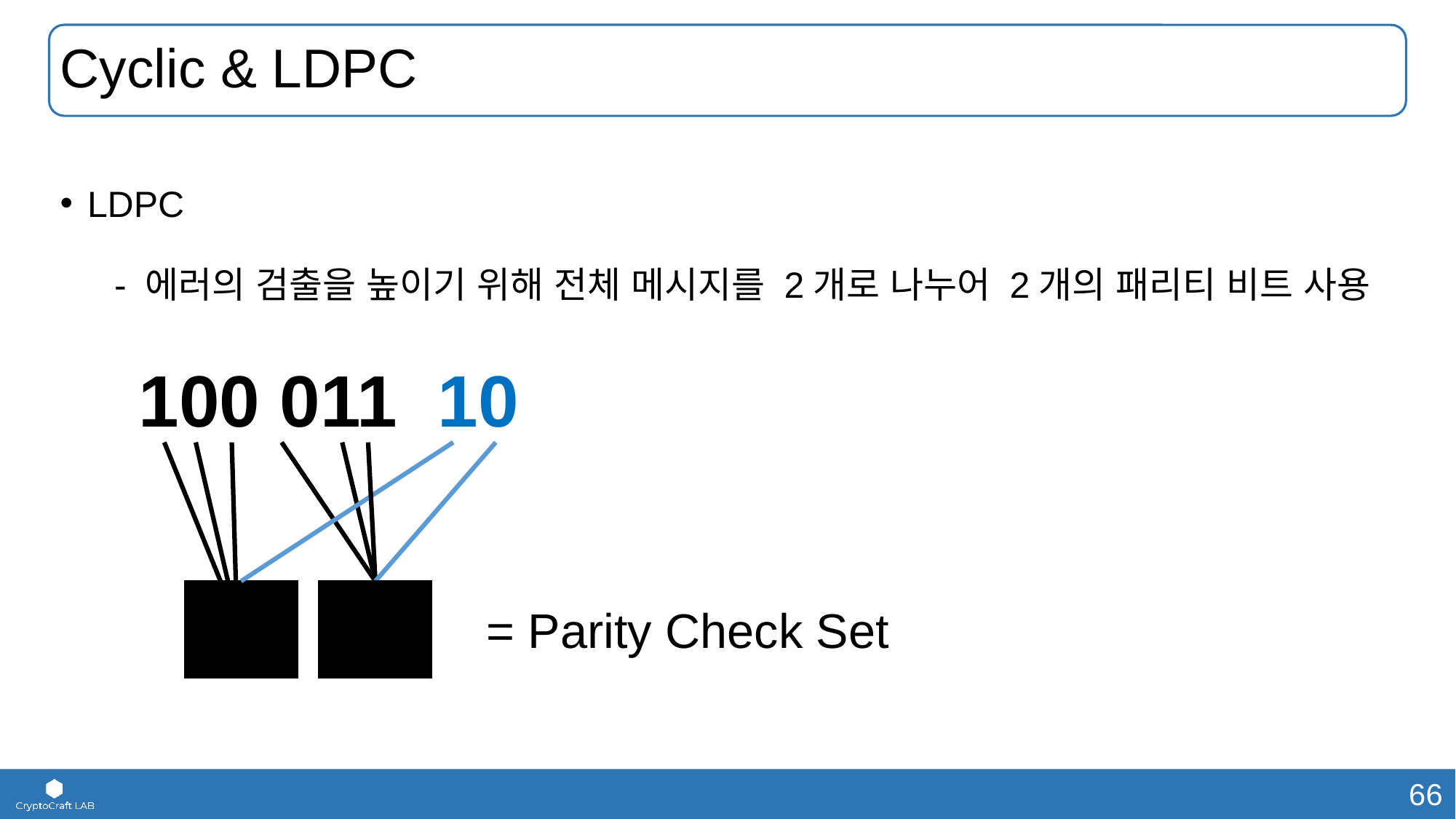

# Cyclic & LDPC
LDPC
- 에러의 검출을 높이기 위해 전체 메시지를 2개로 나누어 2개의 패리티 비트 사용
100 011  10

= Parity Check Set